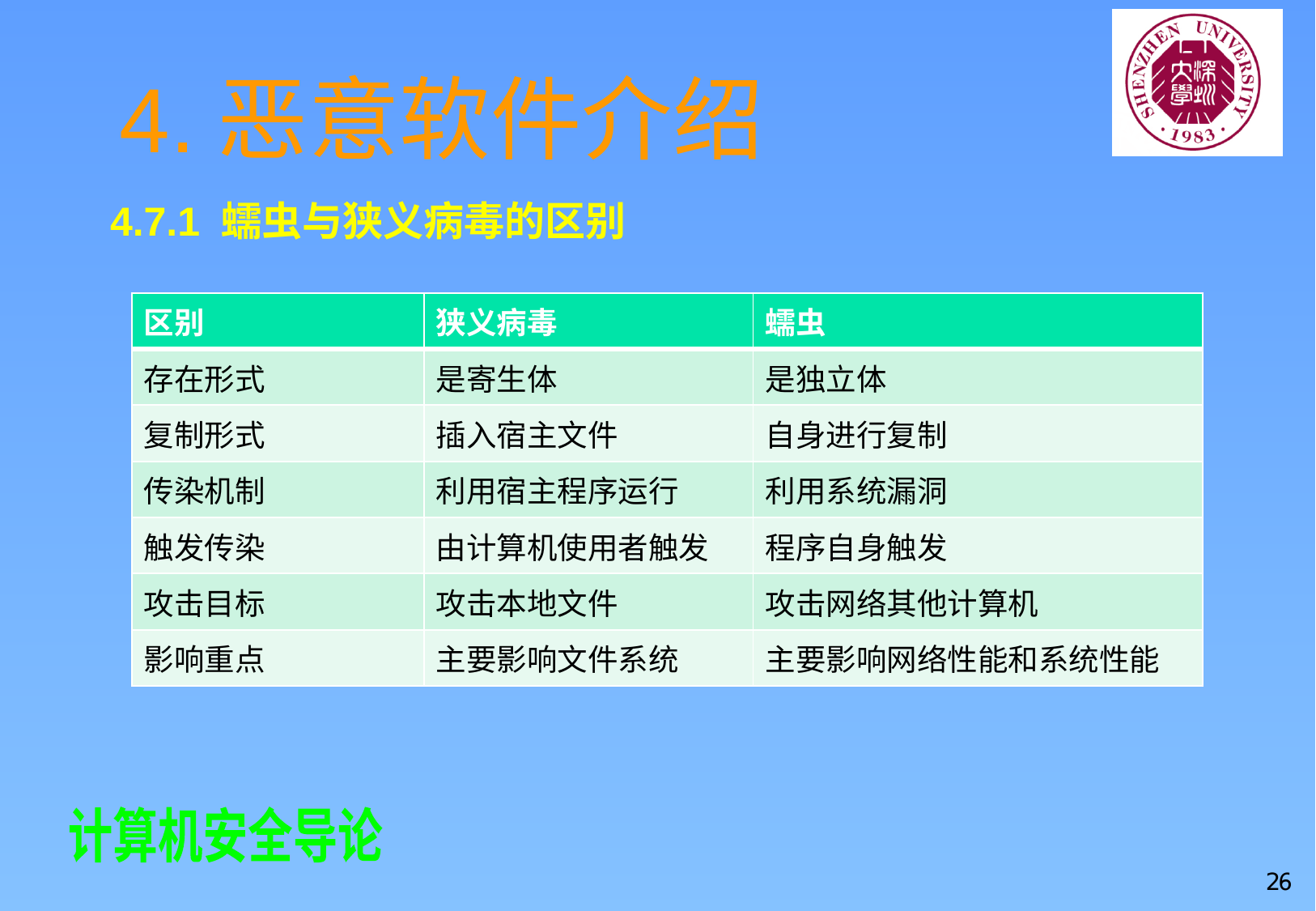

# 4.恶意软件介绍
4.7.1 蠕虫与狭义病毒的区别
| 区别 | 狭义病毒 | 蠕虫 |
| --- | --- | --- |
| 存在形式 | 是寄生体 | 是独立体 |
| 复制形式 | 插入宿主文件 | 自身进行复制 |
| 传染机制 | 利用宿主程序运行 | 利用系统漏洞 |
| 触发传染 | 由计算机使用者触发 | 程序自身触发 |
| 攻击目标 | 攻击本地文件 | 攻击网络其他计算机 |
| 影响重点 | 主要影响文件系统 | 主要影响网络性能和系统性能 |
26